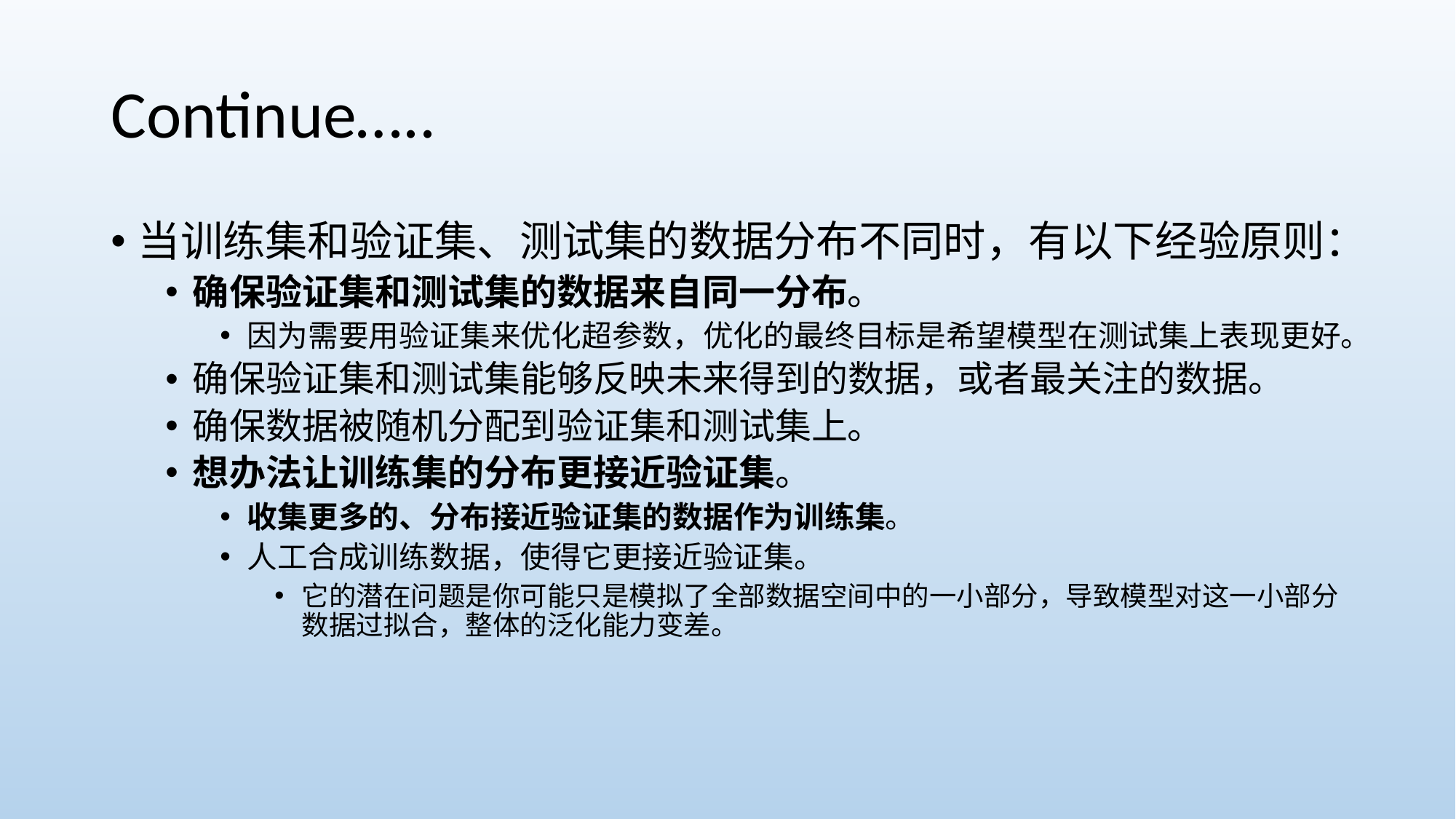

# Continue…..
当训练集和验证集、测试集的数据分布不同时，有以下经验原则：
确保验证集和测试集的数据来自同一分布。
因为需要用验证集来优化超参数，优化的最终目标是希望模型在测试集上表现更好。
确保验证集和测试集能够反映未来得到的数据，或者最关注的数据。
确保数据被随机分配到验证集和测试集上。
想办法让训练集的分布更接近验证集。
收集更多的、分布接近验证集的数据作为训练集。
人工合成训练数据，使得它更接近验证集。
它的潜在问题是你可能只是模拟了全部数据空间中的一小部分，导致模型对这一小部分数据过拟合，整体的泛化能力变差。